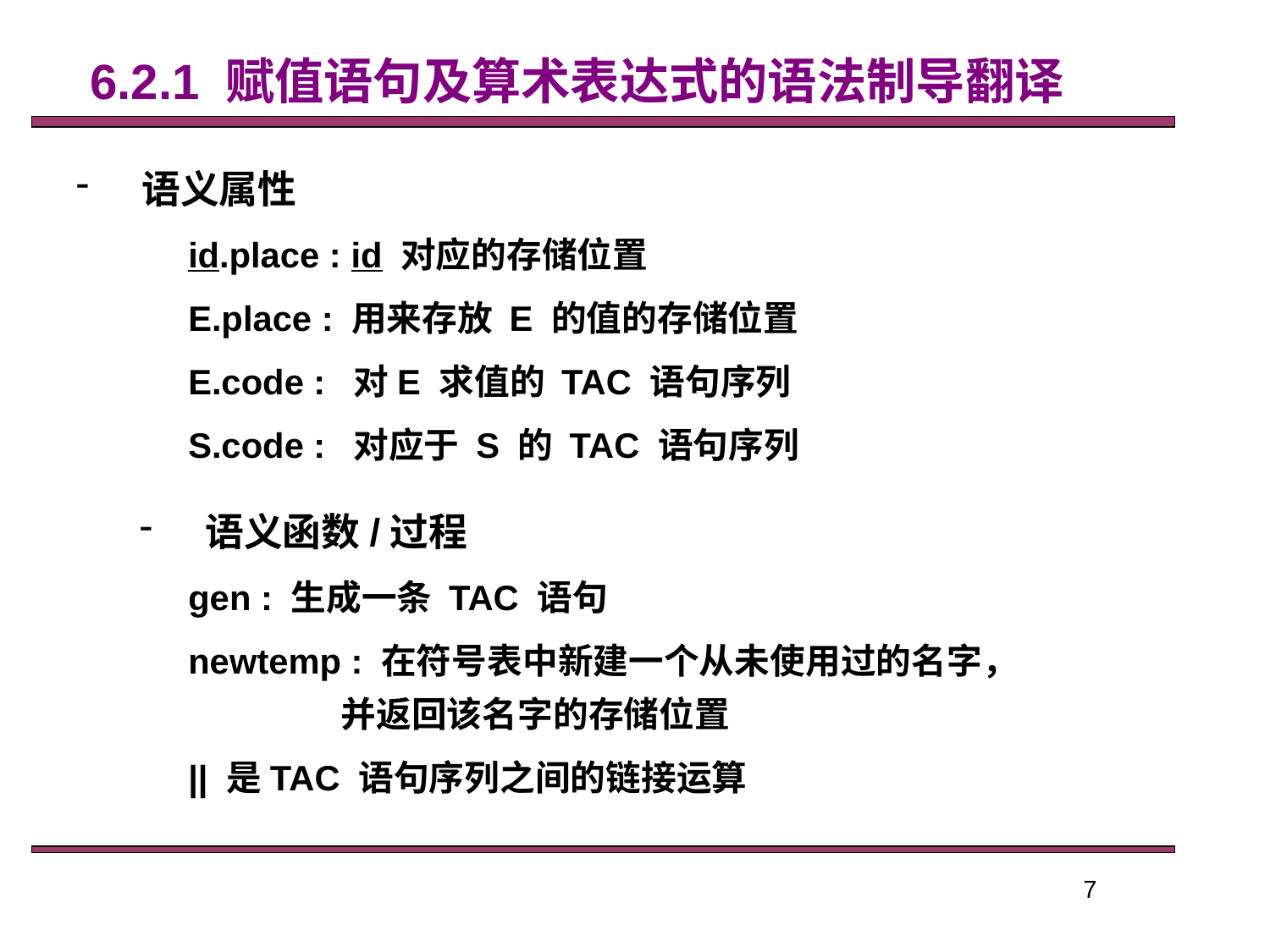

6.2.1 赋值语句及算术表达式的语法制导翻译
   语义属性
     id.place : id 对应的存储位置
     E.place : 用来存放 E 的值的存储位置
     E.code :  对E 求值的 TAC 语句序列
     S.code :  对应于 S 的 TAC 语句序列

   语义函数/过程
     gen : 生成一条 TAC 语句
     newtemp : 在符号表中新建一个从未使用过的名字，
                        并返回该名字的存储位置
     || 是TAC 语句序列之间的链接运算
7